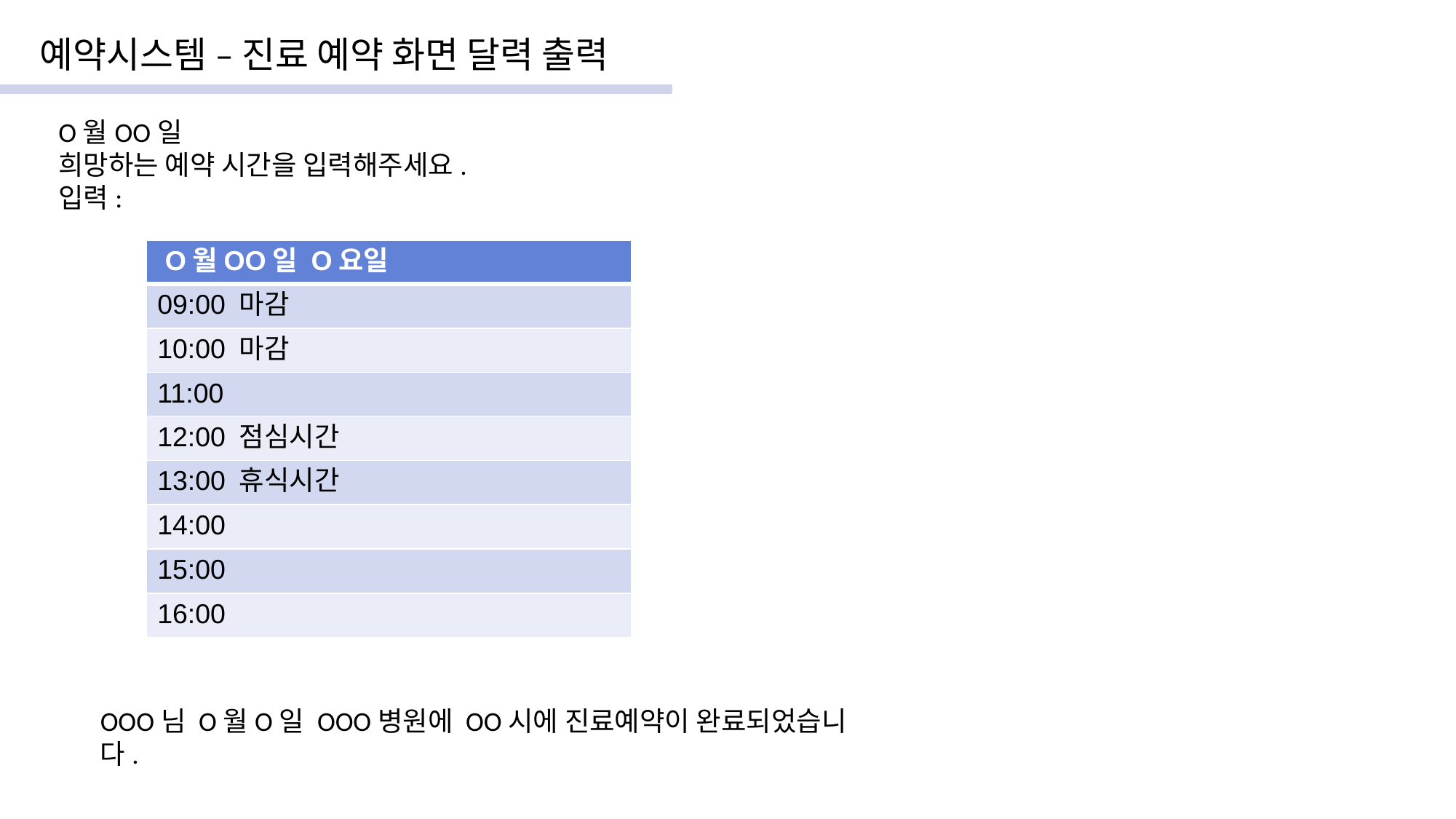

예약시스템 – 진료 예약 화면 달력 출력

O월OO일
희망하는 예약 시간을 입력해주세요.
입력:
| O월OO일 O요일 |
| --- |
| 09:00 마감 |
| 10:00 마감 |
| 11:00 |
| 12:00 점심시간 |
| 13:00 휴식시간 |
| 14:00 |
| 15:00 |
| 16:00 |
OOO님 O월O일 OOO병원에 OO시에 진료예약이 완료되었습니다.